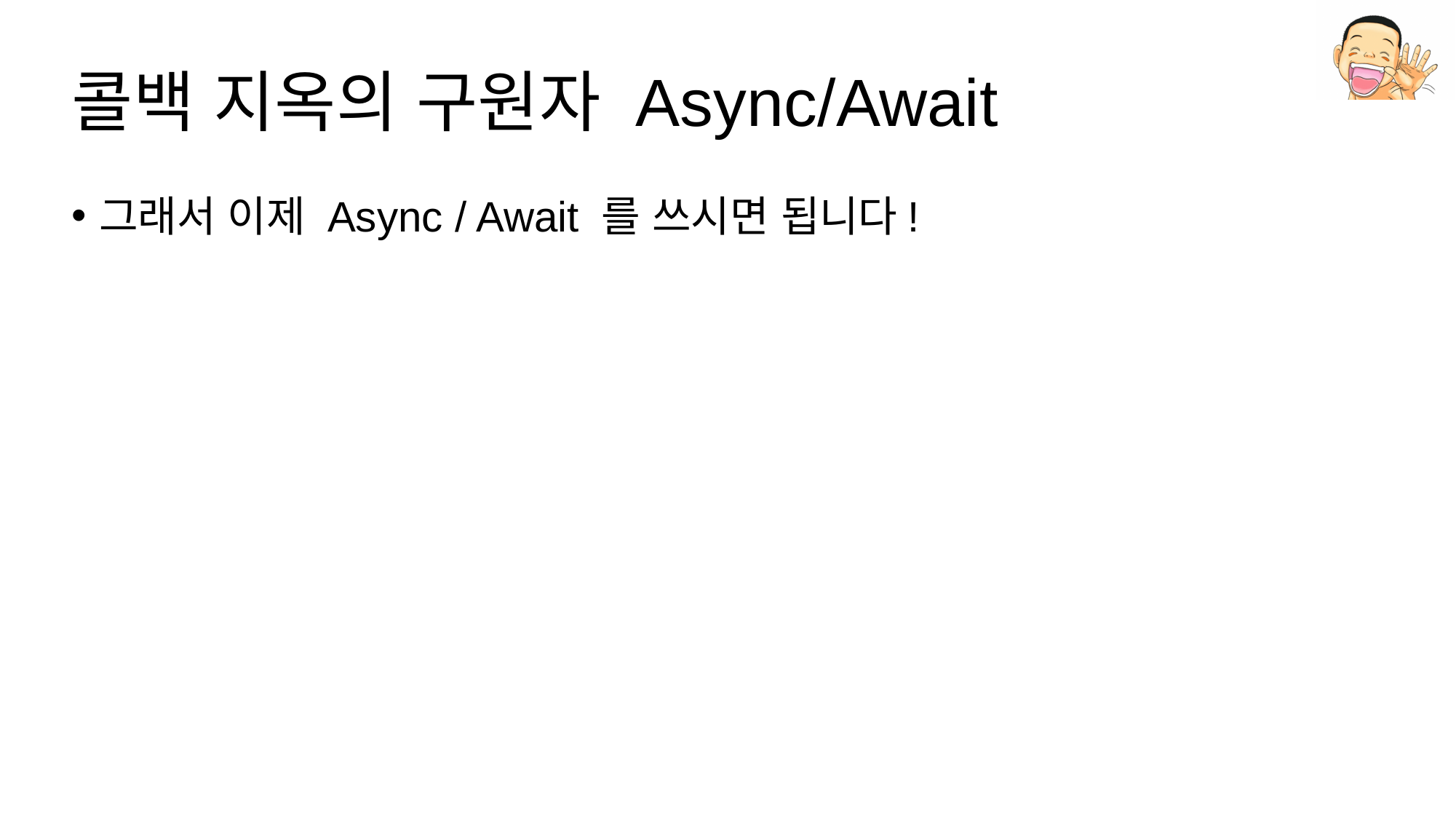

# 콜백 지옥의 구원자 Async/Await
그래서 이제 Async / Await 를 쓰시면 됩니다!